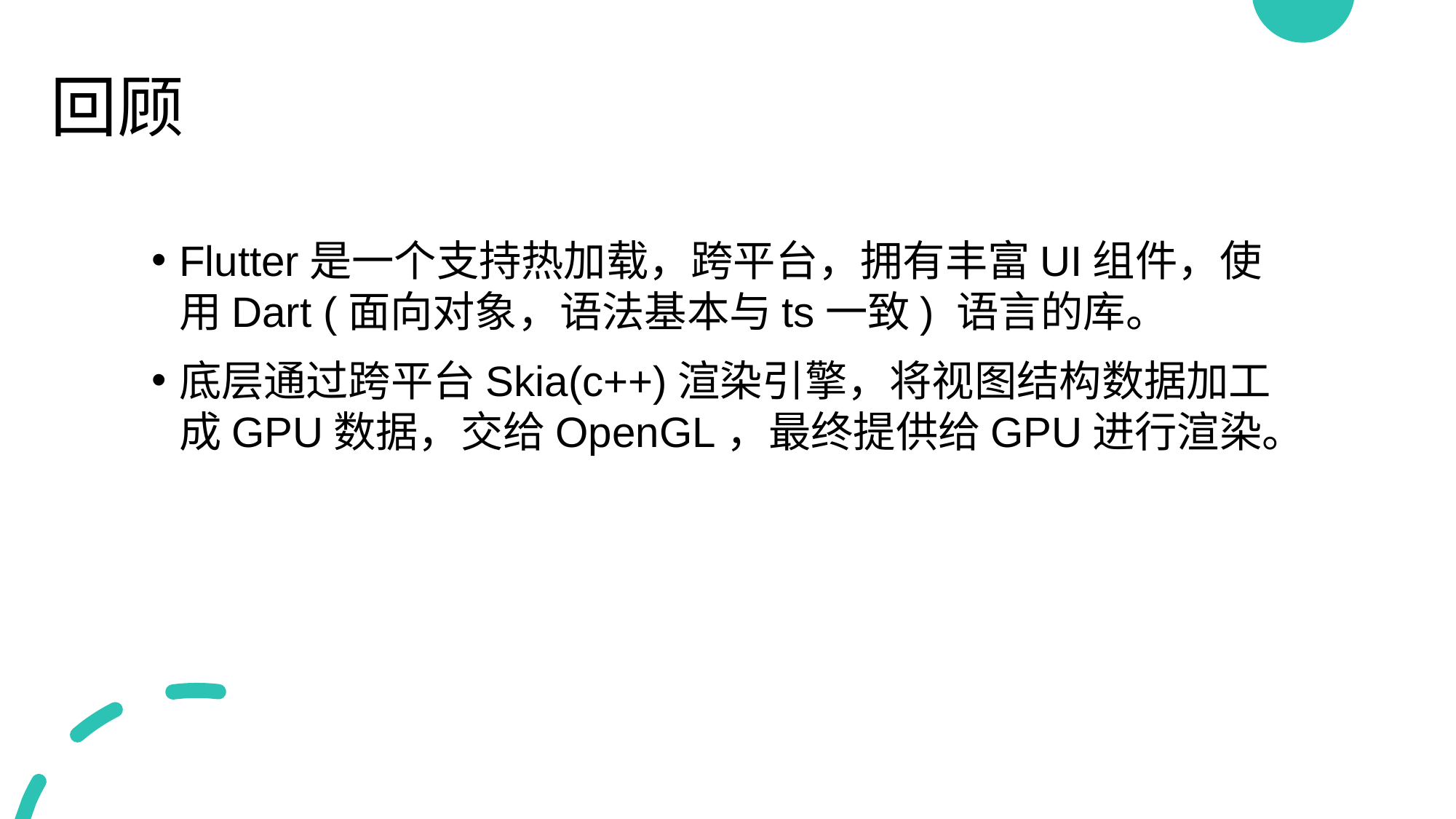

# 回顾
Flutter是一个支持热加载，跨平台，拥有丰富UI组件，使用Dart (面向对象，语法基本与ts一致) 语言的库。
底层通过跨平台Skia(c++)渲染引擎，将视图结构数据加工成GPU数据，交给OpenGL，最终提供给GPU进行渲染。